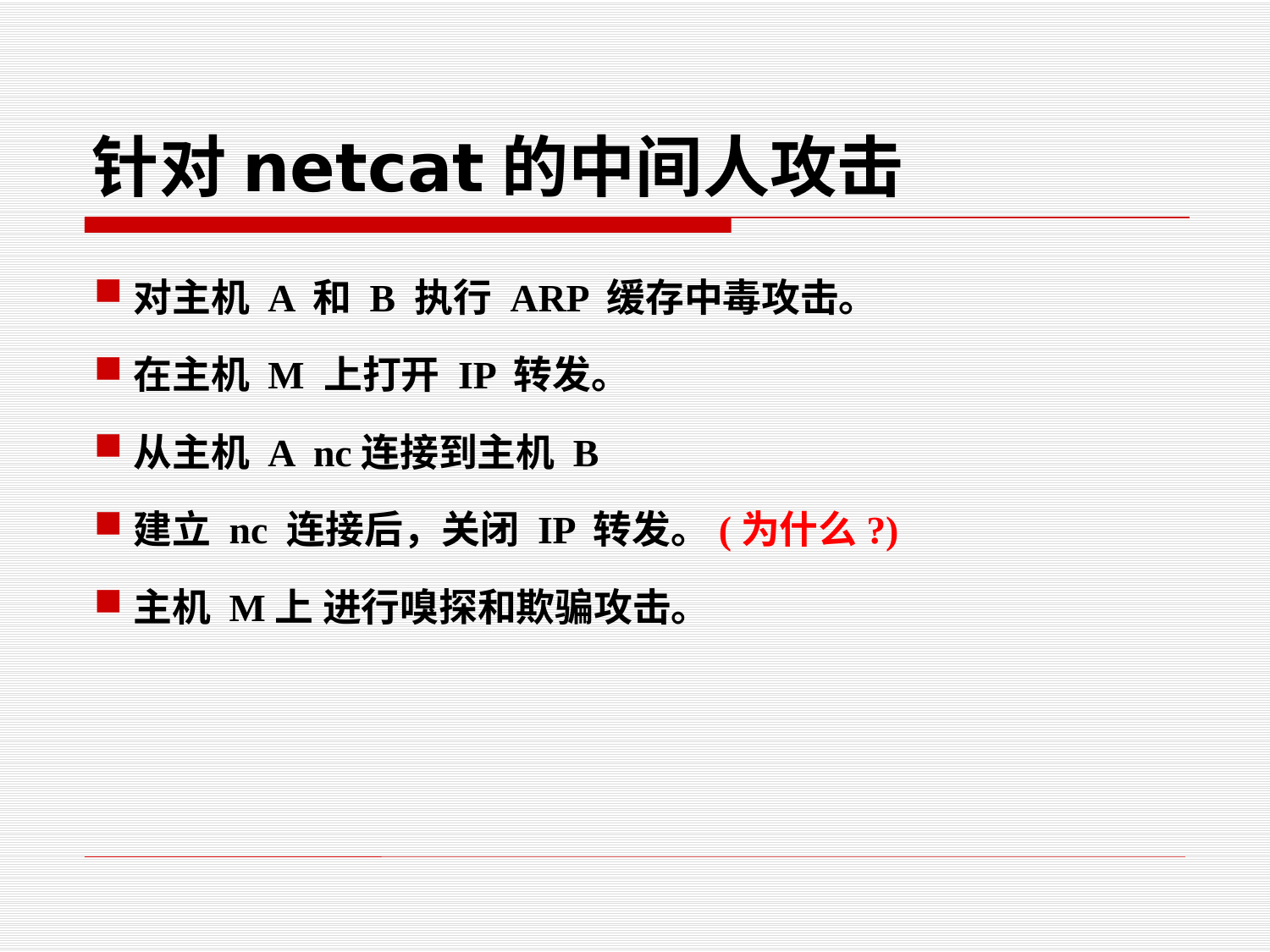

# 针对netcat的中间人攻击
对主机 A 和 B 执行 ARP 缓存中毒攻击。
在主机 M 上打开 IP 转发。
从主机 A  nc连接到主机 B
建立 nc 连接后，关闭 IP 转发。(为什么?)
主机 M上 进行嗅探和欺骗攻击。